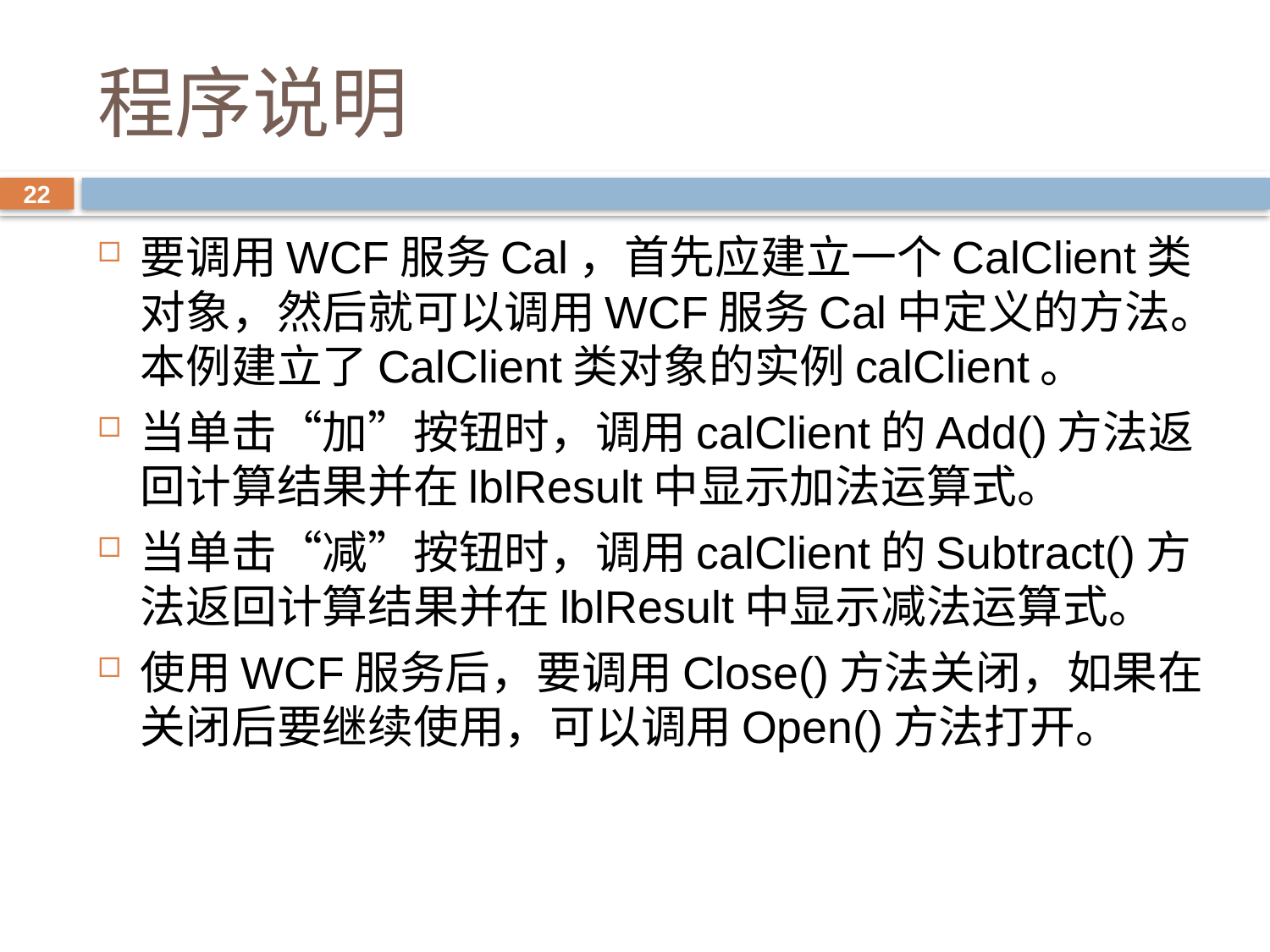

# 程序说明
22
要调用WCF服务Cal，首先应建立一个CalClient类对象，然后就可以调用WCF服务Cal中定义的方法。本例建立了CalClient类对象的实例calClient。
当单击“加”按钮时，调用calClient的Add()方法返回计算结果并在lblResult中显示加法运算式。
当单击“减”按钮时，调用calClient的Subtract()方法返回计算结果并在lblResult中显示减法运算式。
使用WCF服务后，要调用Close()方法关闭，如果在关闭后要继续使用，可以调用Open()方法打开。